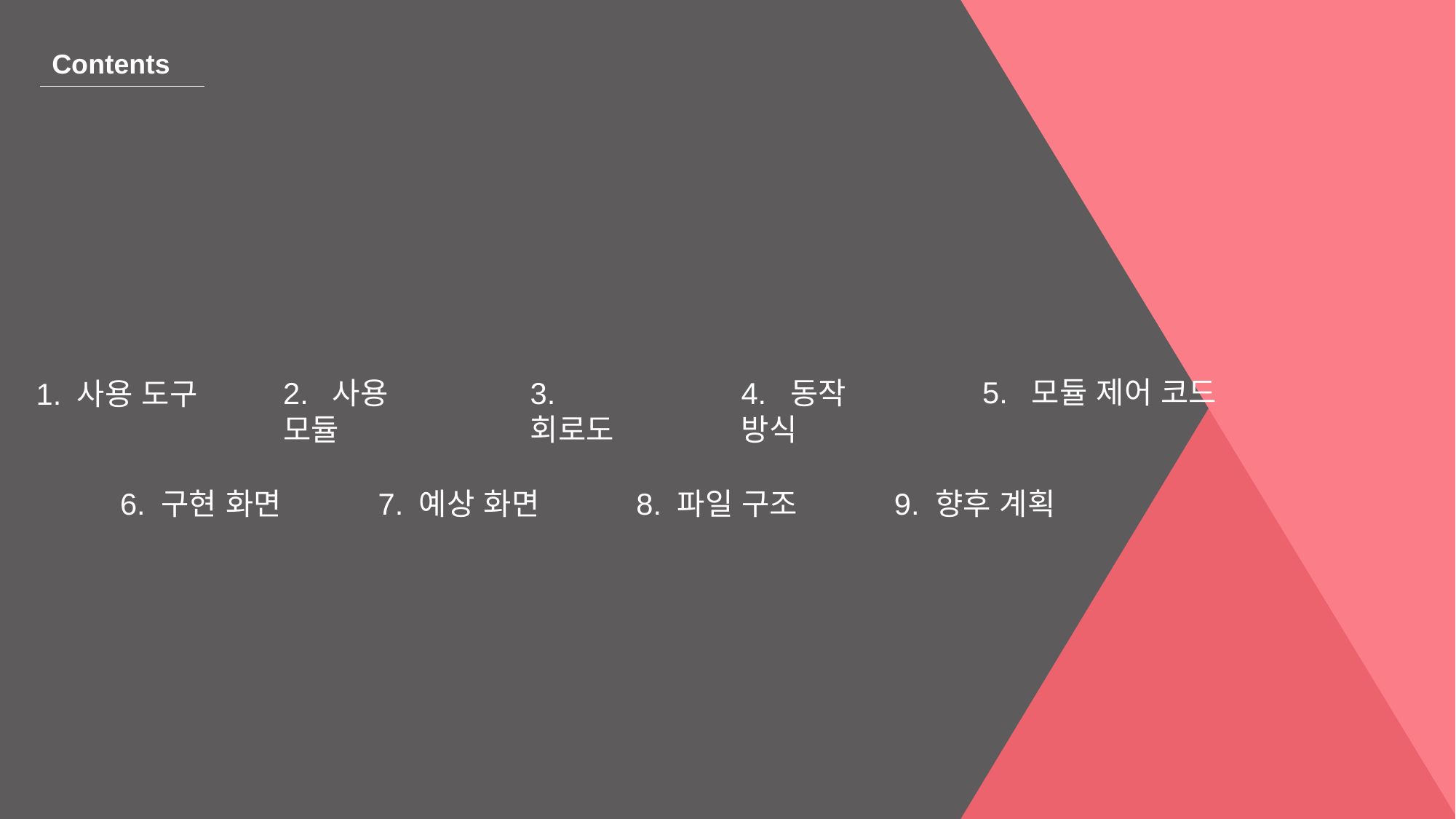

Contents
5.  모듈 제어 코드
2.  사용 모듈
3.  회로도
4.  동작 방식
1. 사용 도구

6. 구현 화면
7. 예상 화면
8. 파일 구조
9. 향후 계획